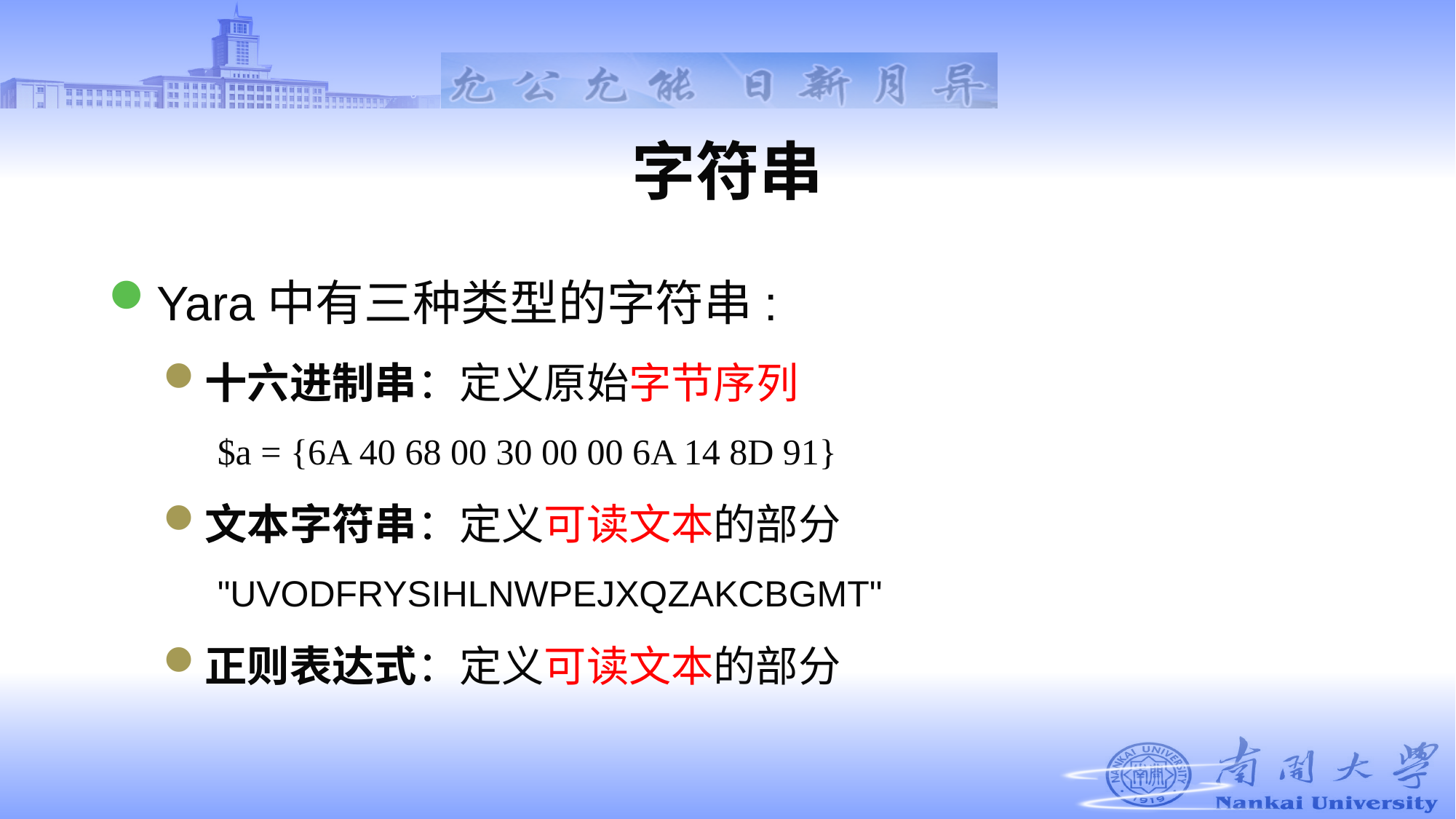

# 字符串
Yara中有三种类型的字符串:
十六进制串：定义原始字节序列
$a = {6A 40 68 00 30 00 00 6A 14 8D 91}
文本字符串：定义可读文本的部分
"UVODFRYSIHLNWPEJXQZAKCBGMT"
正则表达式：定义可读文本的部分